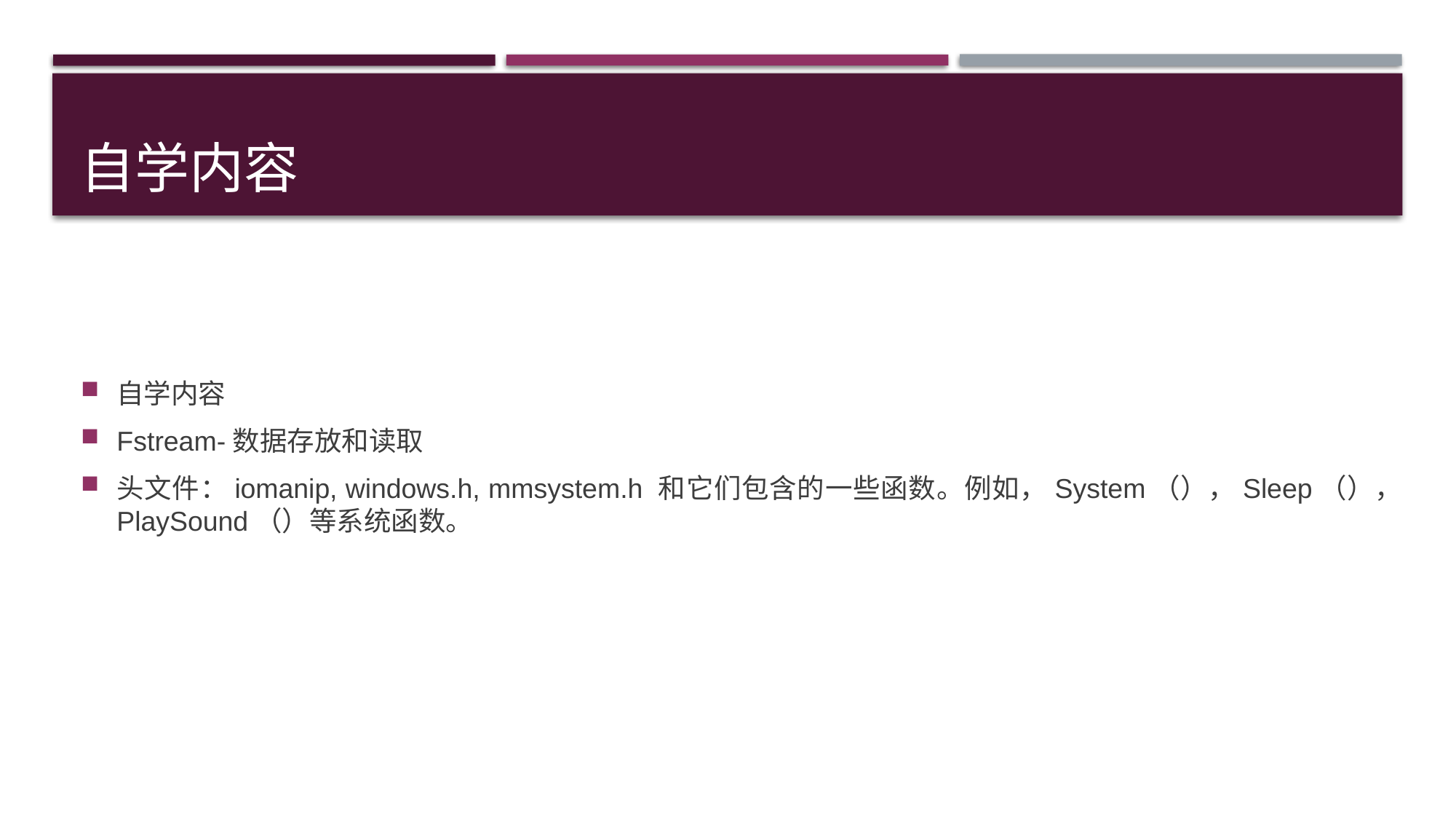

# 自学内容
自学内容
Fstream-数据存放和读取
头文件：iomanip, windows.h, mmsystem.h 和它们包含的一些函数。例如，System（），Sleep（），PlaySound（）等系统函数。